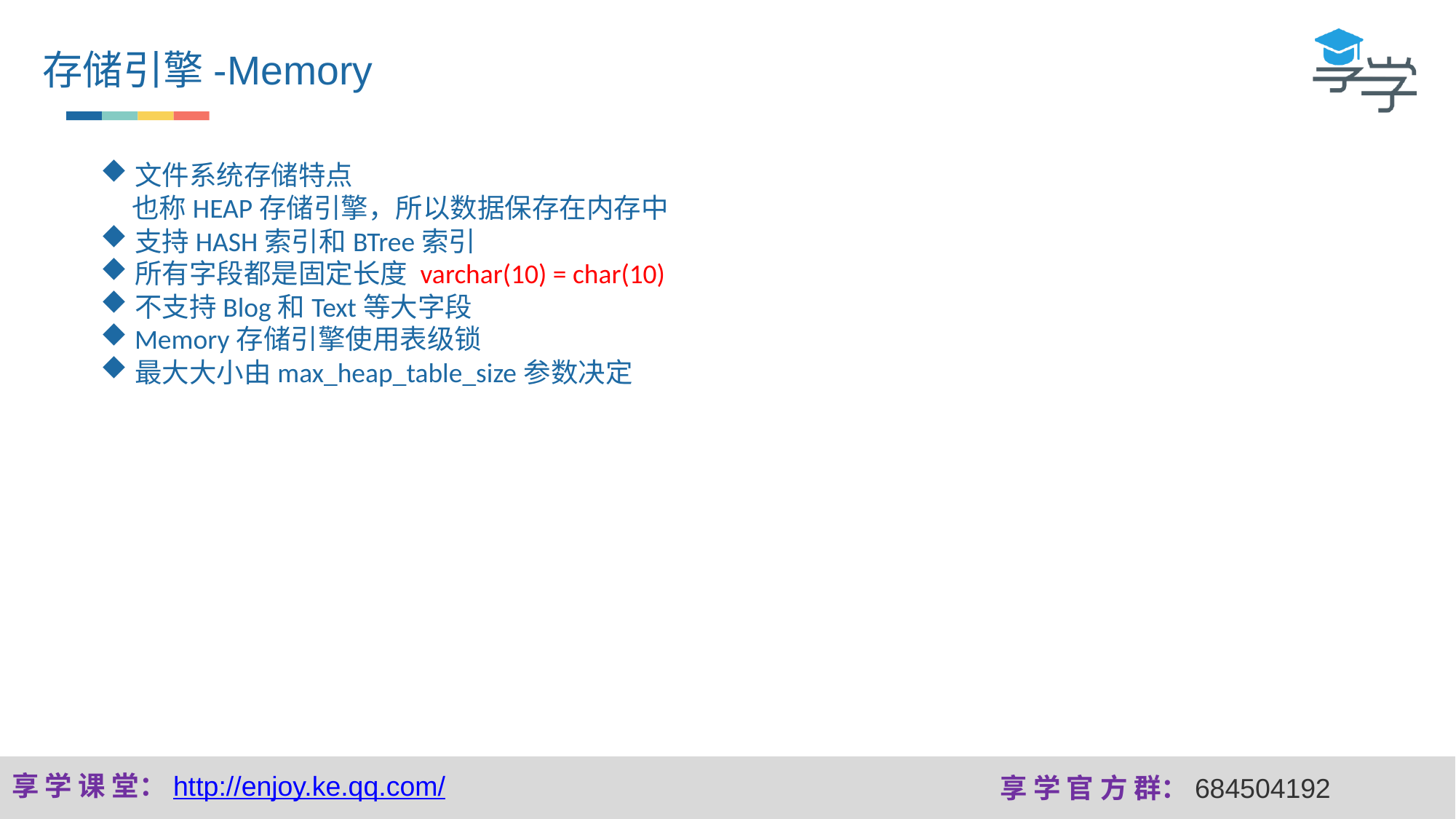

存储引擎-Memory

文件系统存储特点
    也称HEAP存储引擎，所以数据保存在内存中
支持HASH索引和BTree索引
所有字段都是固定长度 varchar(10) = char(10)
不支持Blog和Text等大字段
Memory存储引擎使用表级锁
最大大小由max_heap_table_size参数决定